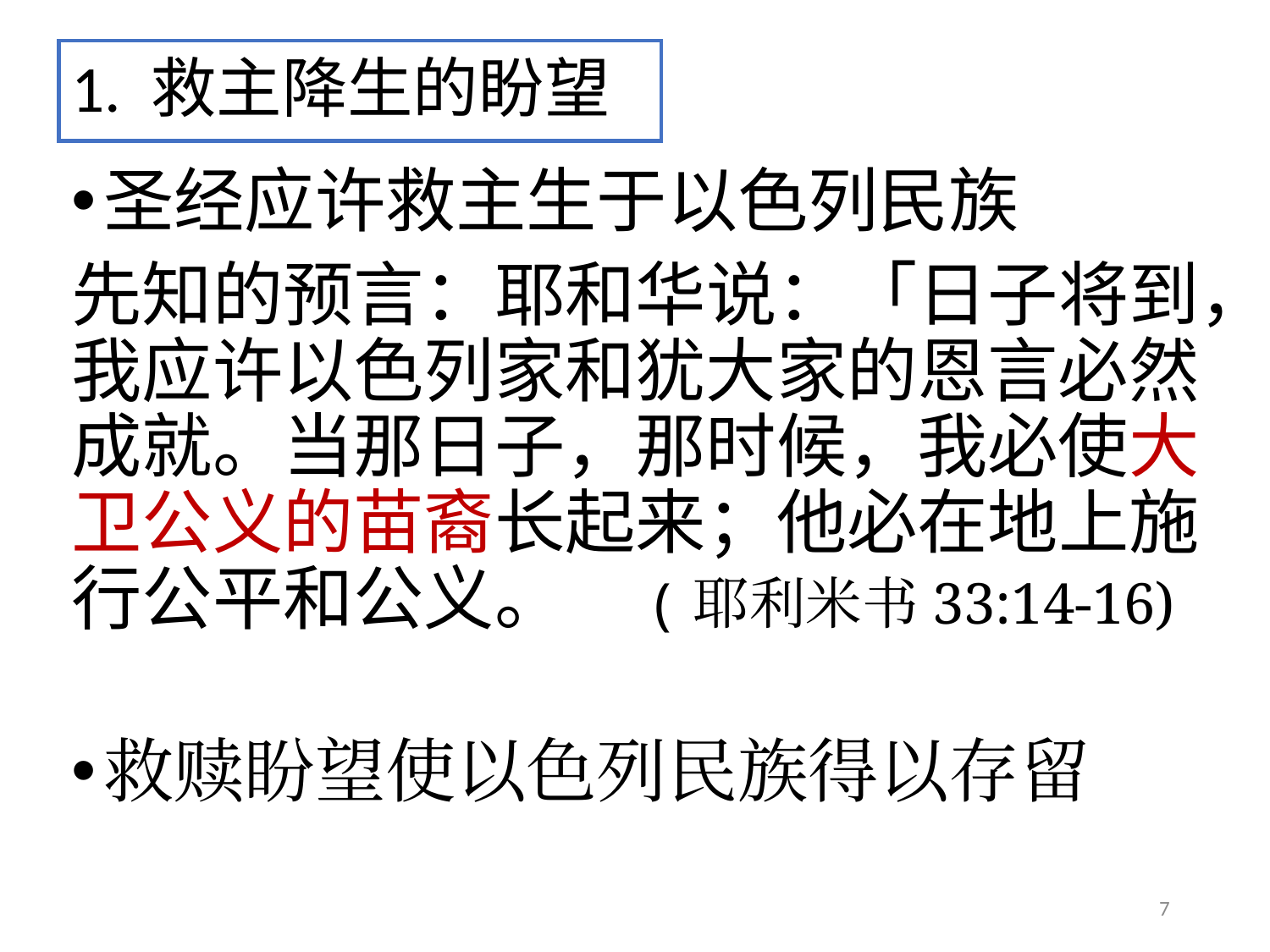

# 1. 救主降生的盼望
圣经应许救主生于以色列民族
先知的预言：耶和华说：「日子将到，我应许以色列家和犹大家的恩言必然成就。当那日子，那时候，我必使大卫公义的苗裔长起来；他必在地上施行公平和公义。    (耶利米书33:14-16)

救赎盼望使以色列民族得以存留
7